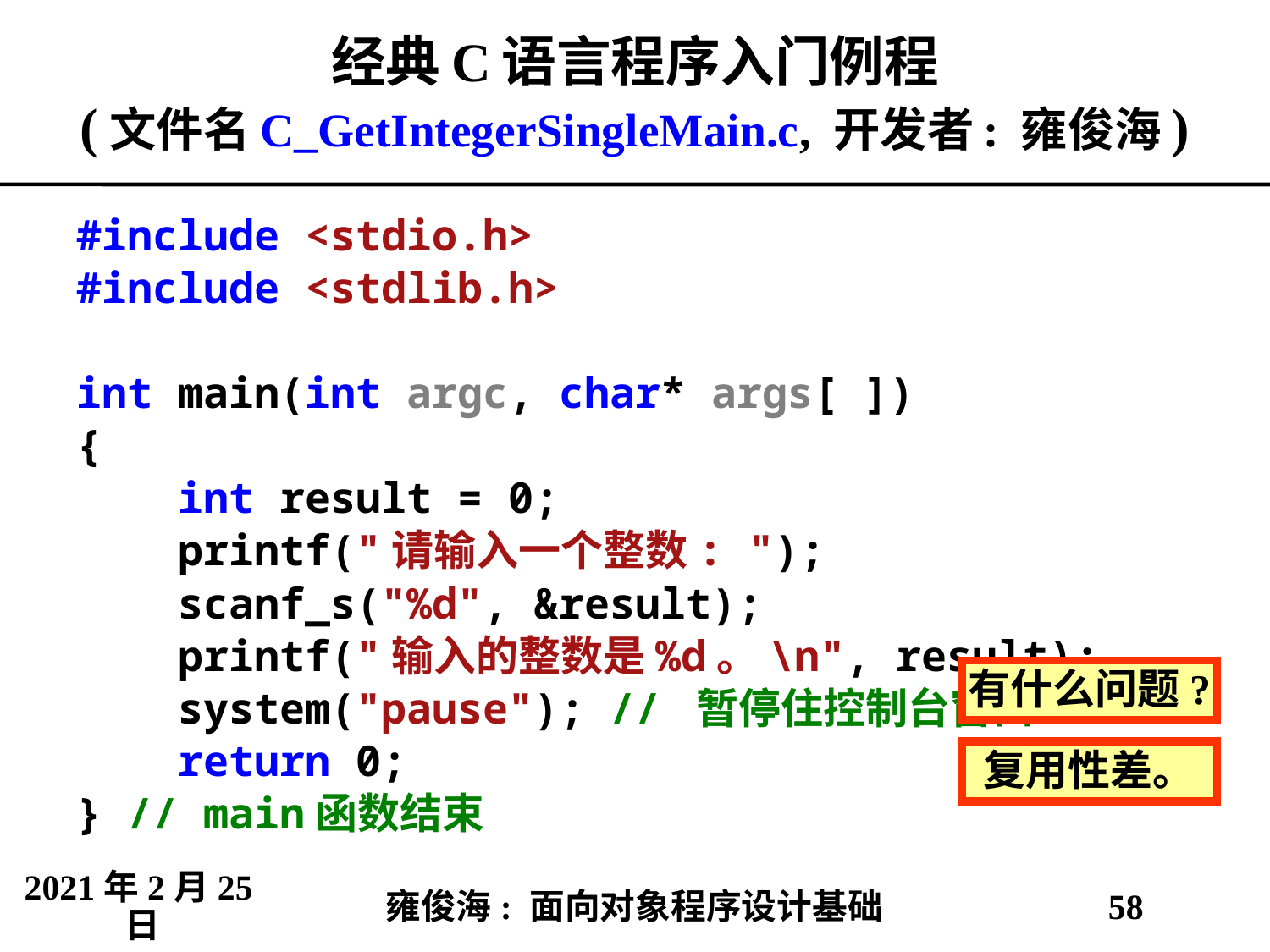

# 经典C语言程序入门例程 (文件名C_GetIntegerSingleMain.c, 开发者: 雍俊海)

#include <stdio.h>
#include <stdlib.h>

int main(int argc, char* args[ ])
{
    int result = 0;
    printf("请输入一个整数: ");
    scanf_s("%d", &result);
    printf("输入的整数是%d。\n", result);
    system("pause"); // 暂停住控制台窗口
    return 0;
} // main函数结束
有什么问题?
复用性差。
2021年2月25日
雍俊海: 面向对象程序设计基础
58